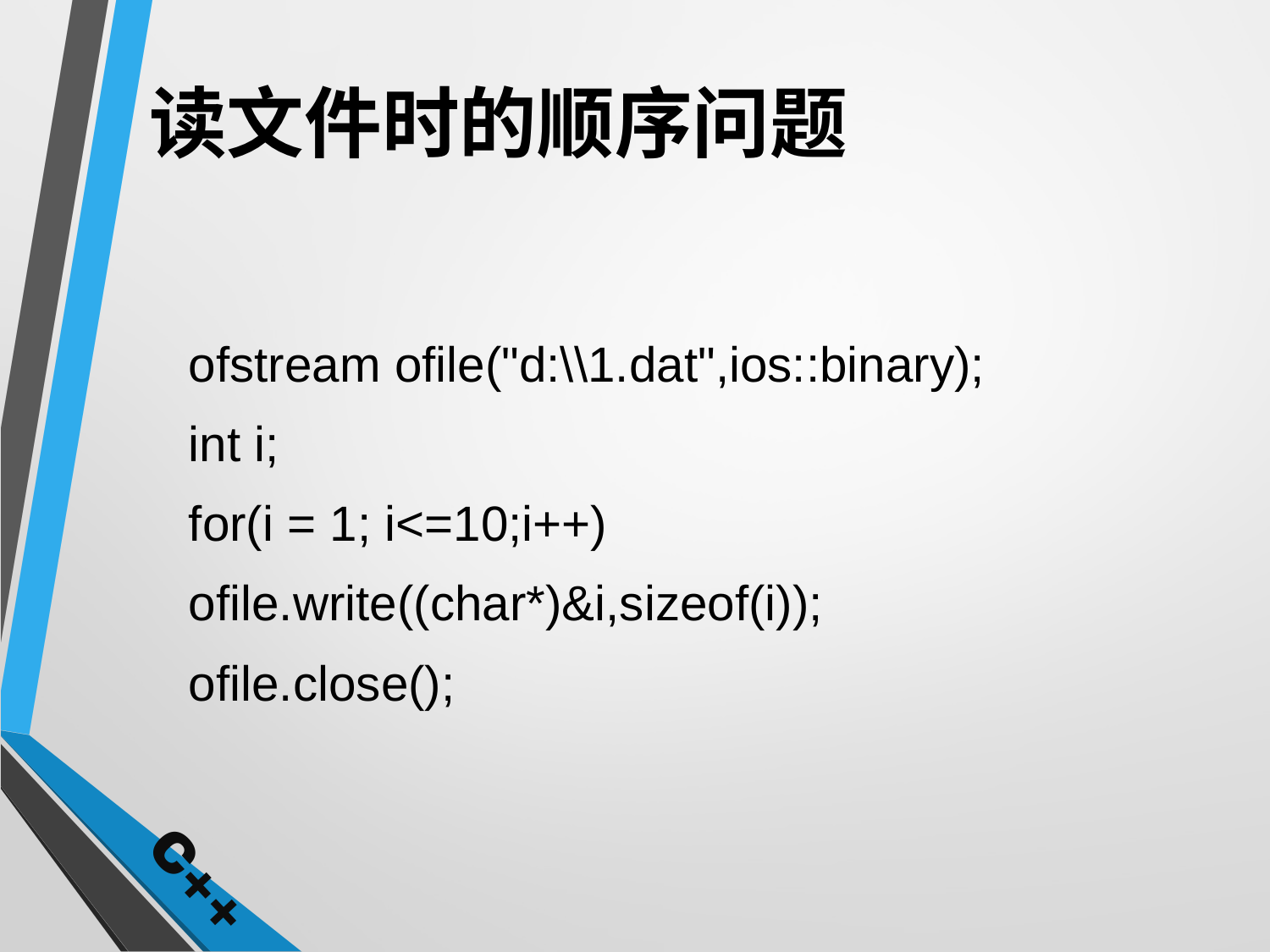

# 读文件时的顺序问题
	ofstream ofile("d:\\1.dat",ios::binary);
	int i;
	for(i = 1; i<=10;i++)
	ofile.write((char*)&i,sizeof(i));
	ofile.close();